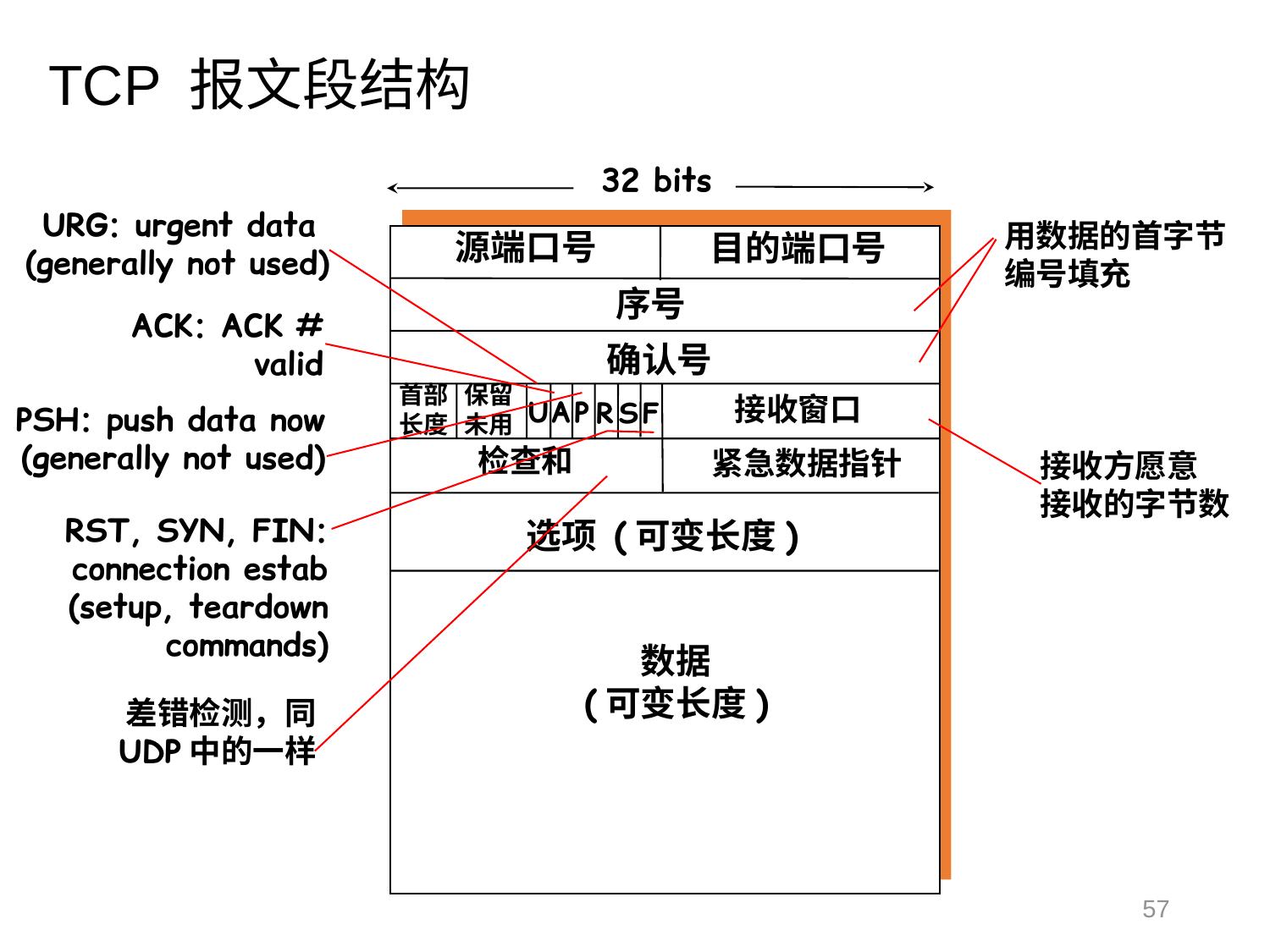

# TCP 报文段结构
32 bits

源端口号
目的端口号

序号

确认号
首部
长度
保留
未用

接收窗口

U
A
P
R
S
F
检查和
紧急数据指针

选项 (可变长度)

数据
(可变长度)
URG: urgent data
(generally not used)
用数据的首字节
编号填充

ACK: ACK #
valid

PSH: push data now
(generally not used)

接收方愿意
接收的字节数

RST, SYN, FIN:
connection estab
(setup, teardown
commands)
差错检测，同
UDP中的一样
57